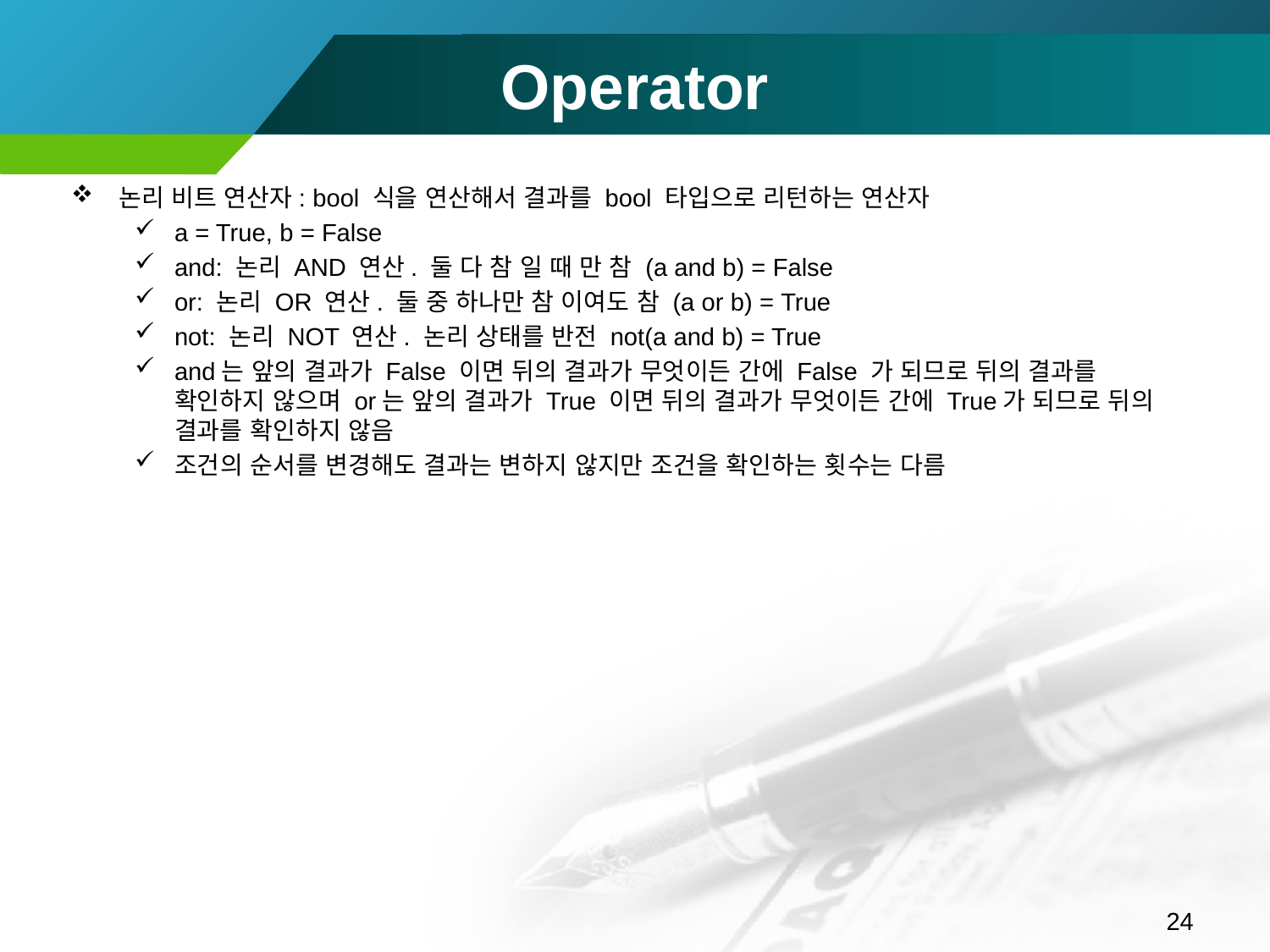

# Operator
논리 비트 연산자: bool 식을 연산해서 결과를 bool 타입으로 리턴하는 연산자
a = True, b = False
and: 논리 AND 연산. 둘 다 참 일 때 만 참 (a and b) = False
or: 논리 OR 연산. 둘 중 하나만 참 이여도 참 (a or b) = True
not: 논리 NOT 연산. 논리 상태를 반전 not(a and b) = True
and는 앞의 결과가 False 이면 뒤의 결과가 무엇이든 간에 False 가 되므로 뒤의 결과를 확인하지 않으며 or는 앞의 결과가 True 이면 뒤의 결과가 무엇이든 간에 True가 되므로 뒤의 결과를 확인하지 않음
조건의 순서를 변경해도 결과는 변하지 않지만 조건을 확인하는 횟수는 다름

24